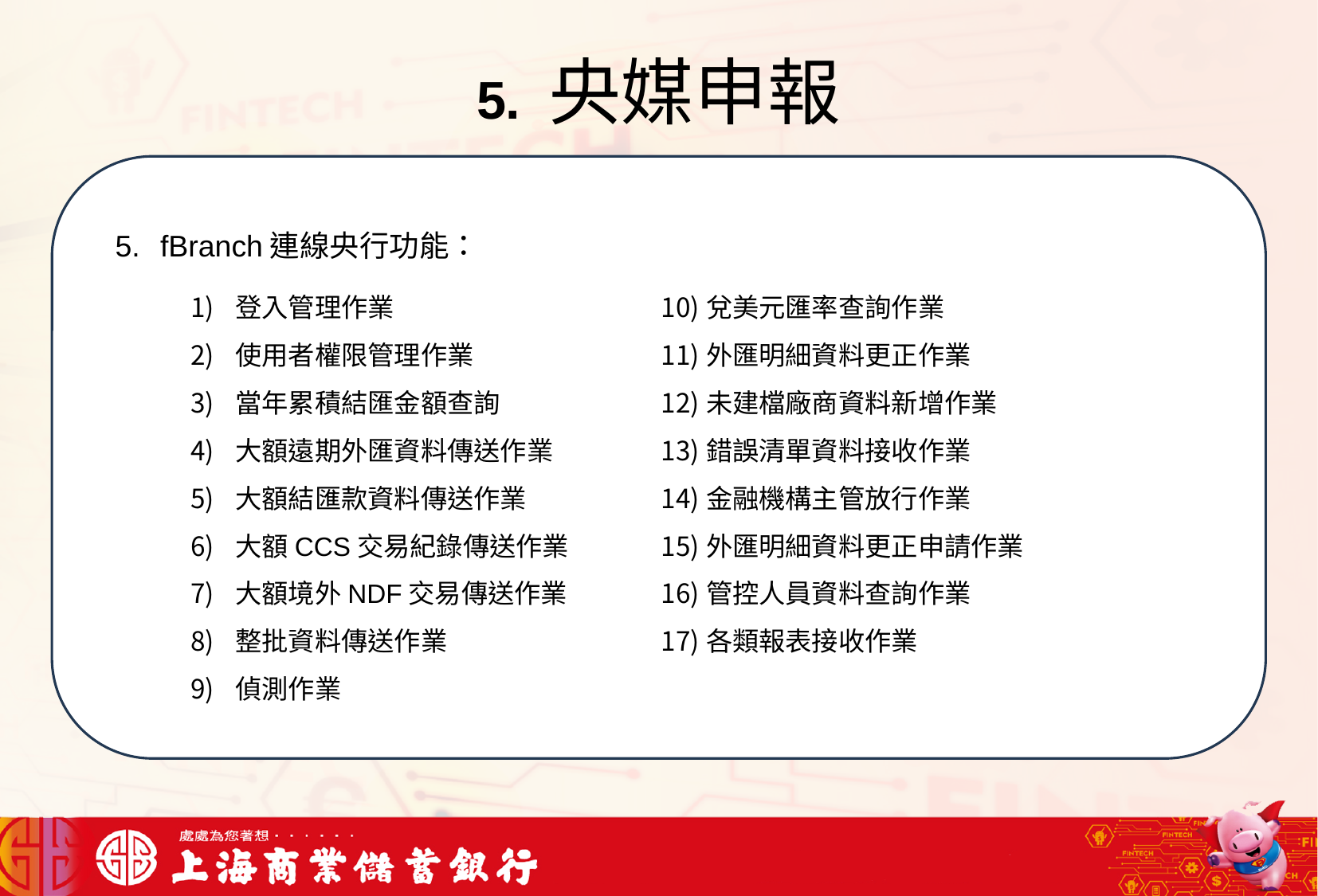

# 5. 央媒申報
我們可以將信用卡相關資料存在一個檔案中，將這些檔案中的文字進行詞向量的轉換，把文字轉成數字向量存在向量資料庫中，透過檢索器在向量資料庫搜尋與用戶問題最接近的資訊，透過生成器，生成最合適的答案回覆用戶
fBranch連線央行功能：
登入管理作業
使用者權限管理作業
當年累積結匯金額查詢
大額遠期外匯資料傳送作業
大額結匯款資料傳送作業
大額CCS交易紀錄傳送作業
大額境外NDF交易傳送作業
整批資料傳送作業
偵測作業
兌美元匯率查詢作業
外匯明細資料更正作業
未建檔廠商資料新增作業
錯誤清單資料接收作業
金融機構主管放行作業
外匯明細資料更正申請作業
管控人員資料查詢作業
各類報表接收作業